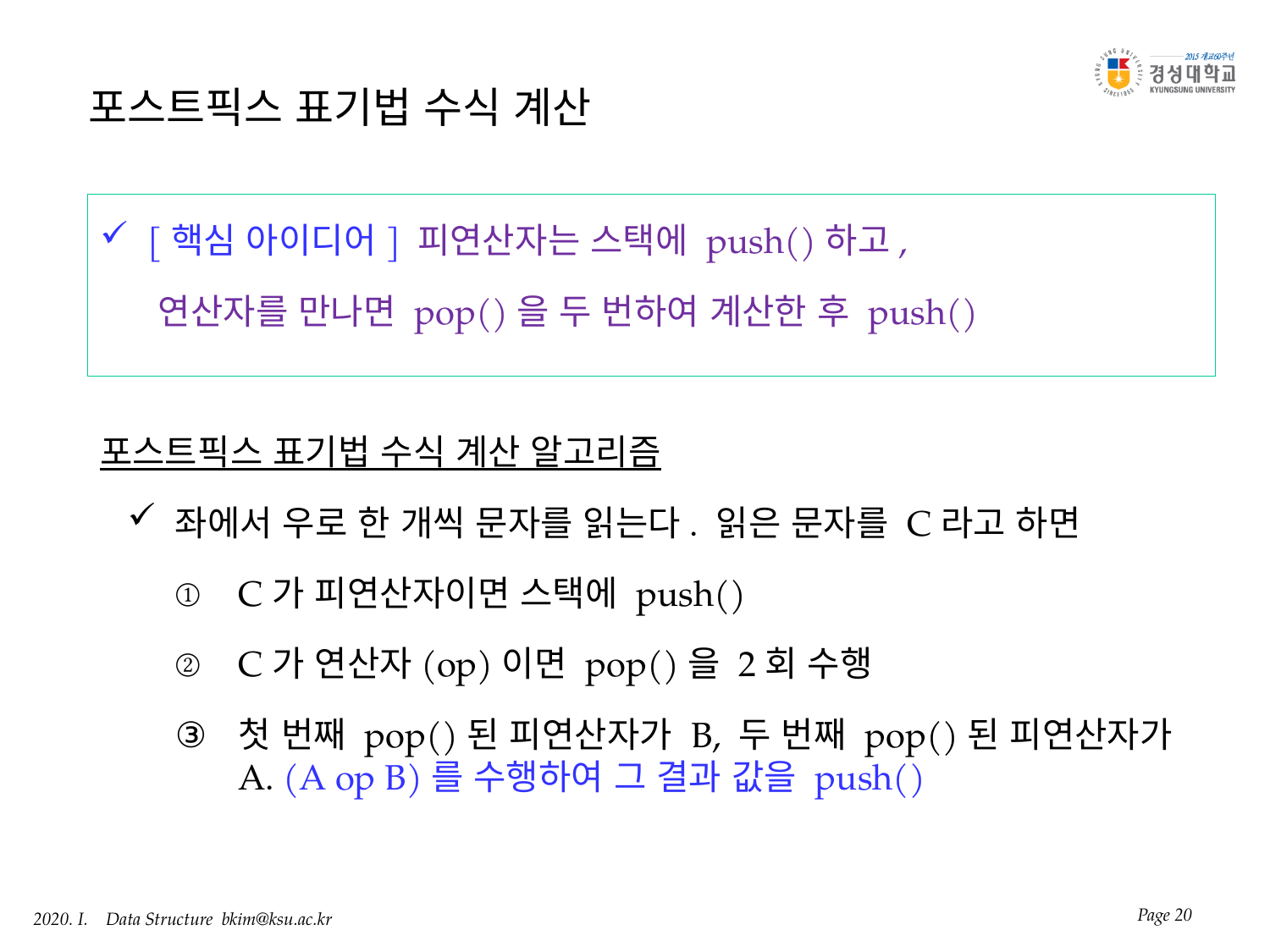

# 포스트픽스 표기법 수식 계산

[핵심 아이디어] 피연산자는 스택에 push()하고,
     연산자를 만나면 pop()을 두 번하여 계산한 후 push()

포스트픽스 표기법 수식 계산 알고리즘
좌에서 우로 한 개씩 문자를 읽는다. 읽은 문자를 C라고 하면
C가 피연산자이면 스택에 push()
C가 연산자(op)이면 pop()을 2회 수행
첫 번째 pop()된 피연산자가 B, 두 번째 pop()된 피연산자가 A. (A op B)를 수행하여 그 결과 값을 push()

Page 20